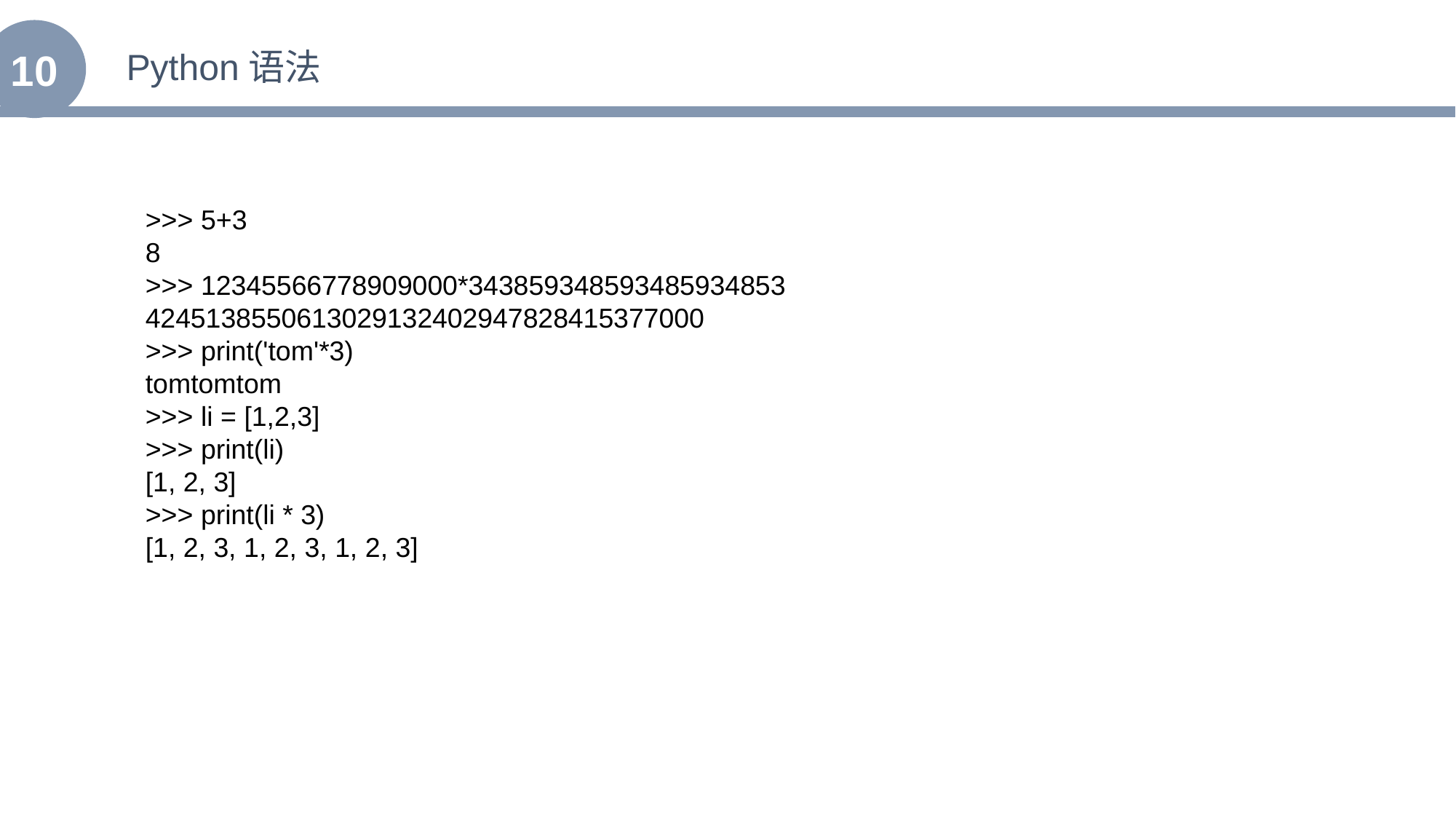

10
Python语法
>>> 5+3
8
>>> 12345566778909000*343859348593485934853
4245138550613029132402947828415377000
>>> print('tom'*3)
tomtomtom
>>> li = [1,2,3]
>>> print(li)
[1, 2, 3]
>>> print(li * 3)
[1, 2, 3, 1, 2, 3, 1, 2, 3]